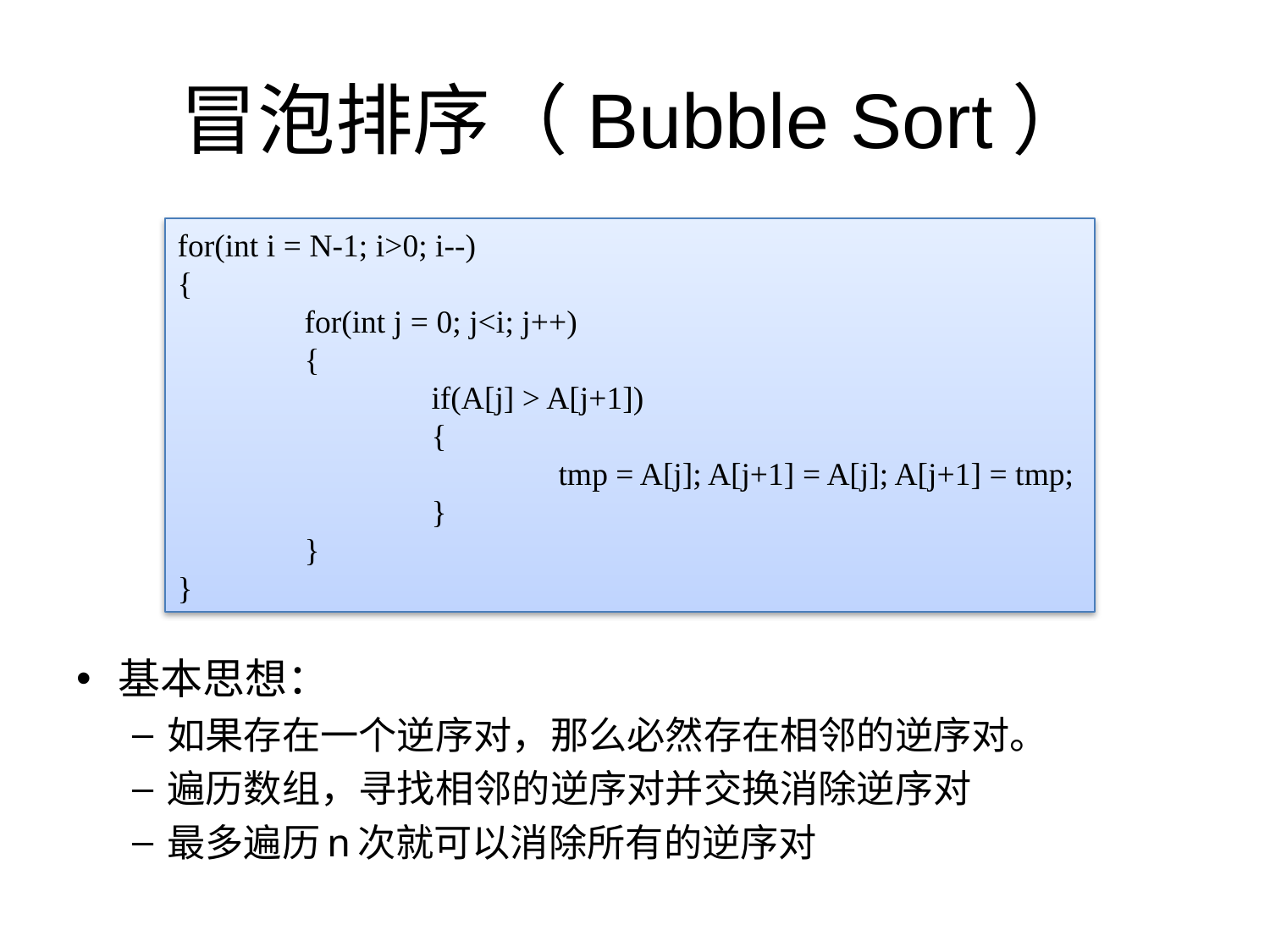

# 冒泡排序（Bubble Sort）
for(int i = N-1; i>0; i--)
{
	for(int j = 0; j<i; j++)
	{
		if(A[j] > A[j+1])
		{
			tmp = A[j]; A[j+1] = A[j]; A[j+1] = tmp;
		}
	}
}
基本思想：
如果存在一个逆序对，那么必然存在相邻的逆序对。
遍历数组，寻找相邻的逆序对并交换消除逆序对
最多遍历n次就可以消除所有的逆序对